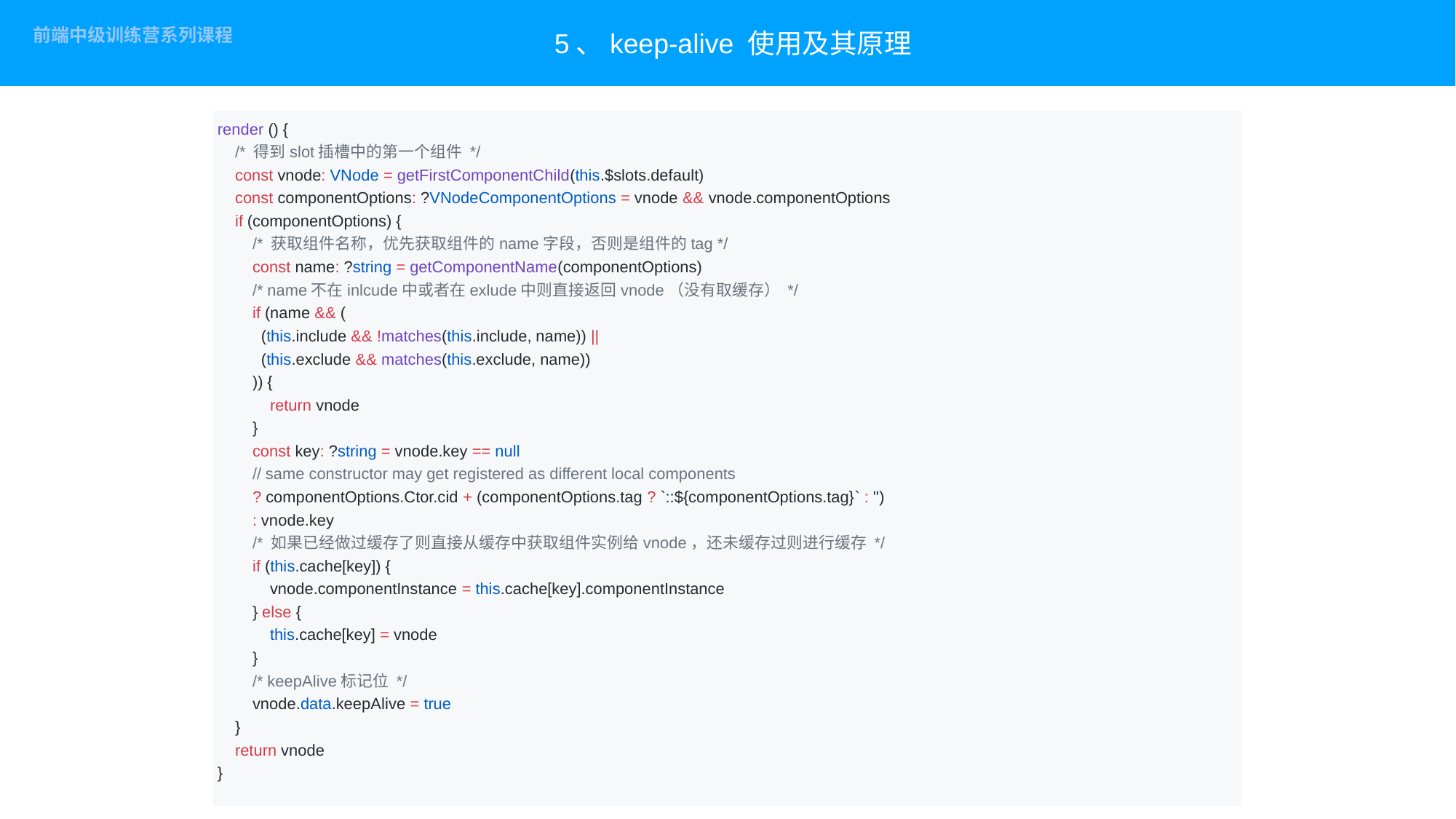

# 5、keep-alive 使用及其原理
render () {
    /* 得到slot插槽中的第一个组件 */
    const vnode: VNode = getFirstComponentChild(this.$slots.default)
    const componentOptions: ?VNodeComponentOptions = vnode && vnode.componentOptions
    if (componentOptions) {
        /* 获取组件名称，优先获取组件的name字段，否则是组件的tag */
        const name: ?string = getComponentName(componentOptions)
        /* name不在inlcude中或者在exlude中则直接返回vnode（没有取缓存） */
        if (name && (
          (this.include && !matches(this.include, name)) ||
          (this.exclude && matches(this.exclude, name))
        )) {
            return vnode
        }
        const key: ?string = vnode.key == null
        // same constructor may get registered as different local components
        ? componentOptions.Ctor.cid + (componentOptions.tag ? `::${componentOptions.tag}` : '')
        : vnode.key
        /* 如果已经做过缓存了则直接从缓存中获取组件实例给vnode，还未缓存过则进行缓存 */
        if (this.cache[key]) {
            vnode.componentInstance = this.cache[key].componentInstance
        } else {
            this.cache[key] = vnode
        }
        /* keepAlive标记位 */
        vnode.data.keepAlive = true
    }
    return vnode
}